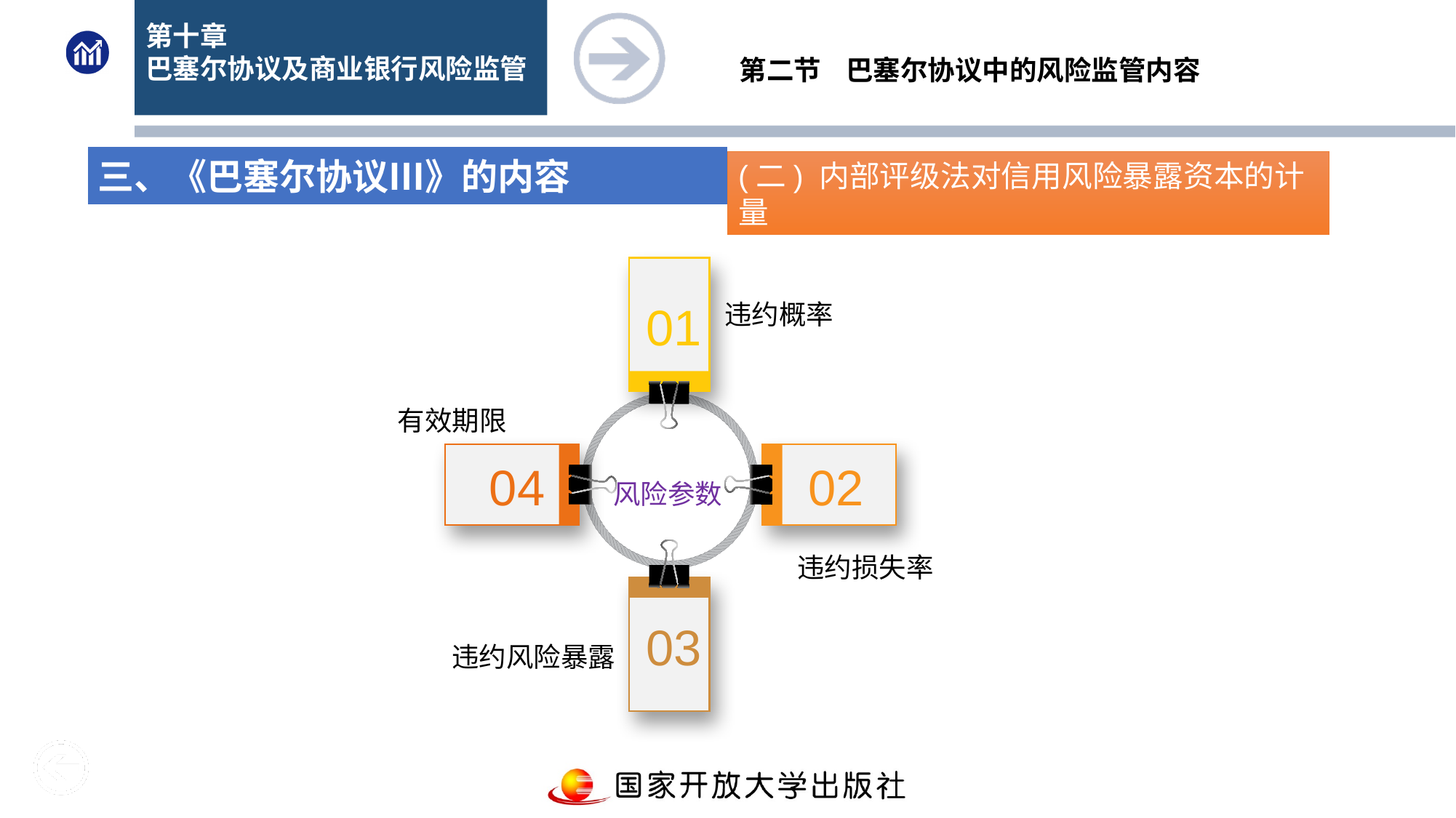

第十章
巴塞尔协议及商业银行风险监管
第二节    巴塞尔协议中的风险监管内容
三、《巴塞尔协议Ⅲ》的内容
(二) 内部评级法对信用风险暴露资本的计量
违约概率

01

有效期限

风险参数

04

02

违约损失率

违约风险暴露
03